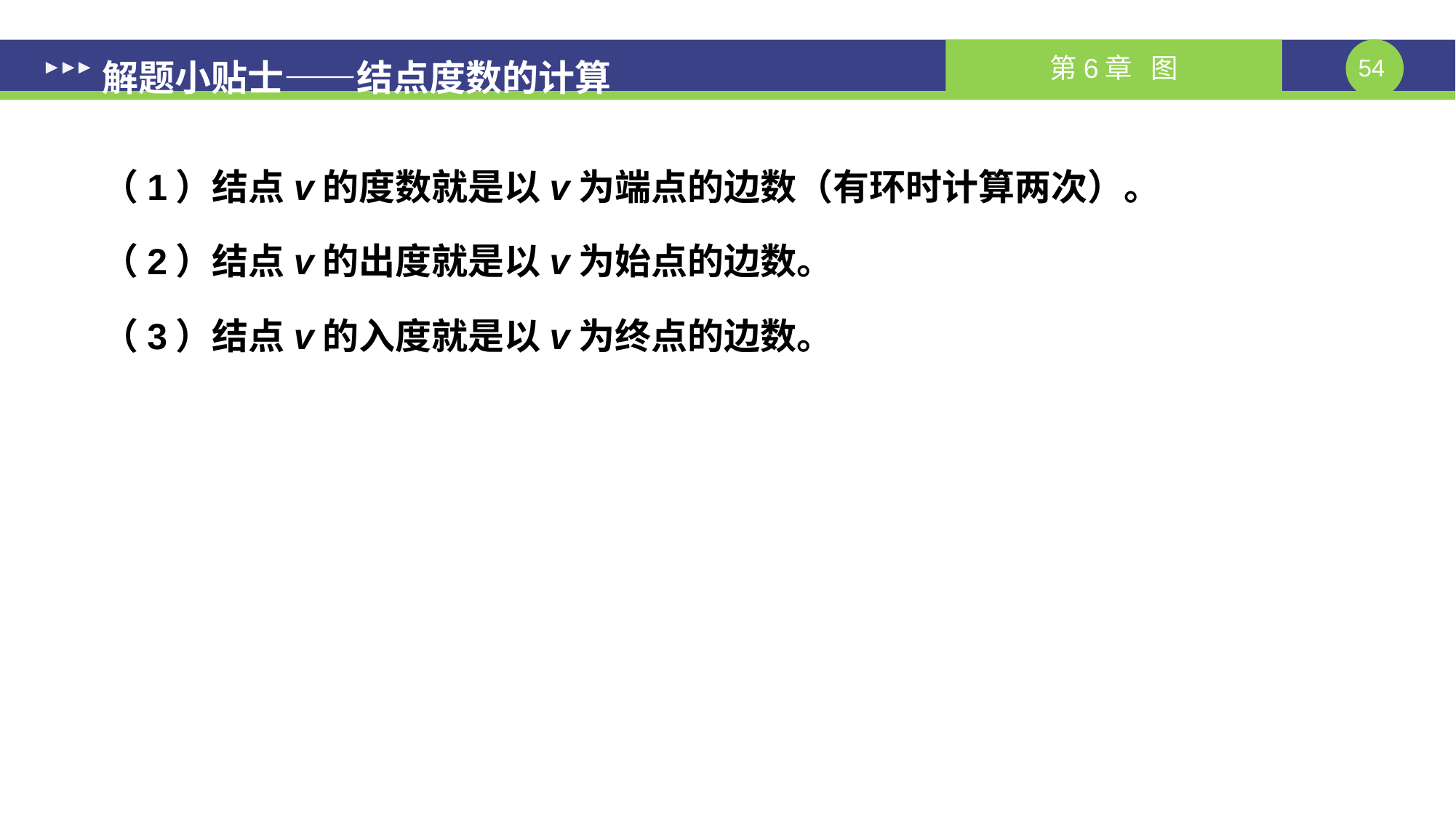

解题小贴士——结点度数的计算
（1）结点v的度数就是以v为端点的边数（有环时计算两次）。
（2）结点v的出度就是以v为始点的边数。
（3）结点v的入度就是以v为终点的边数。